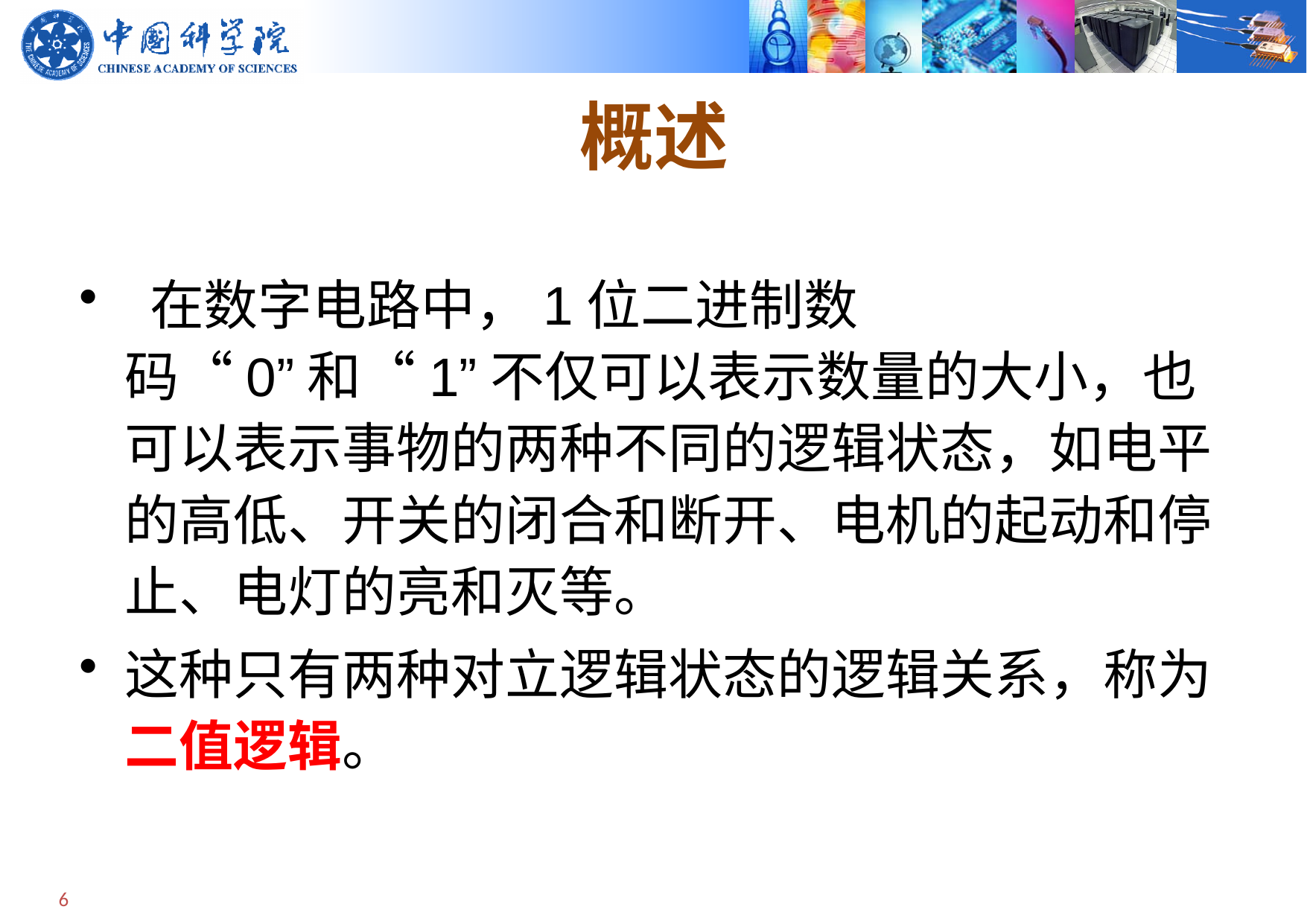

# 概述
 在数字电路中，1位二进制数码“0”和“1”不仅可以表示数量的大小，也可以表示事物的两种不同的逻辑状态，如电平的高低、开关的闭合和断开、电机的起动和停止、电灯的亮和灭等。
这种只有两种对立逻辑状态的逻辑关系，称为二值逻辑。